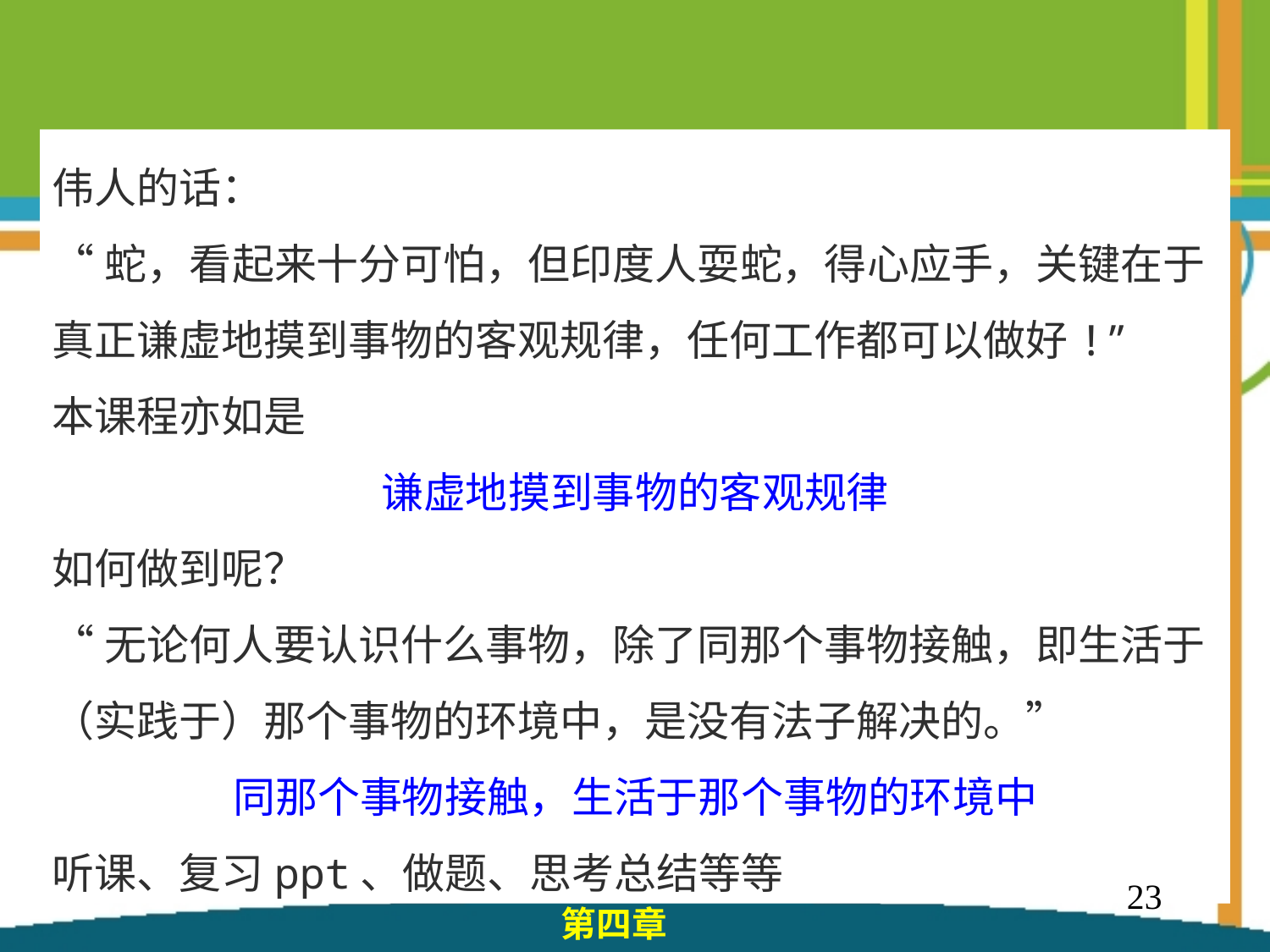

伟人的话：
“蛇，看起来十分可怕，但印度人耍蛇，得心应手，关键在于真正谦虚地摸到事物的客观规律，任何工作都可以做好!”
本课程亦如是
谦虚地摸到事物的客观规律
如何做到呢？
“无论何人要认识什么事物，除了同那个事物接触，即生活于（实践于）那个事物的环境中，是没有法子解决的。”
同那个事物接触，生活于那个事物的环境中
听课、复习ppt、做题、思考总结等等
23